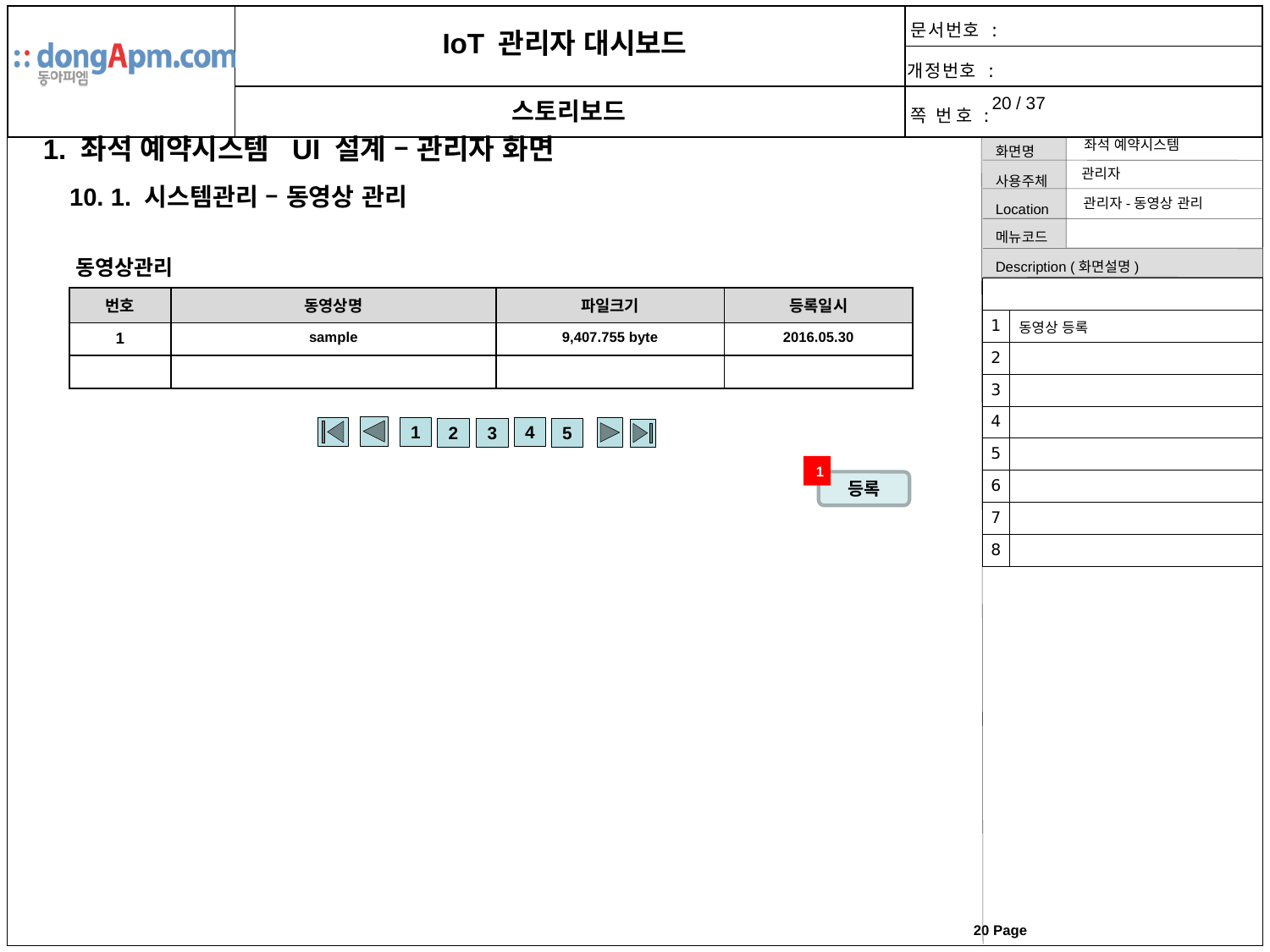

1. 좌석 예약시스템  UI 설계 – 관리자 화면
좌석 예약시스템
관리자
10. 1. 시스템관리 – 동영상 관리
관리자-동영상 관리
동영상관리
|  |  |
| --- | --- |
| 1 | 동영상 등록 |
| 2 |  |
| 3 |  |
| 4 |  |
| 5 |  |
| 6 |  |
| 7 |  |
| 8 |  |
| 번호 | 동영상명 | 파일크기 | 등록일시 |
| --- | --- | --- | --- |
| 1 | sample | 9,407.755 byte | 2016.05.30 |
|  |  |  |  |

4

1

5
2
3

1
등록